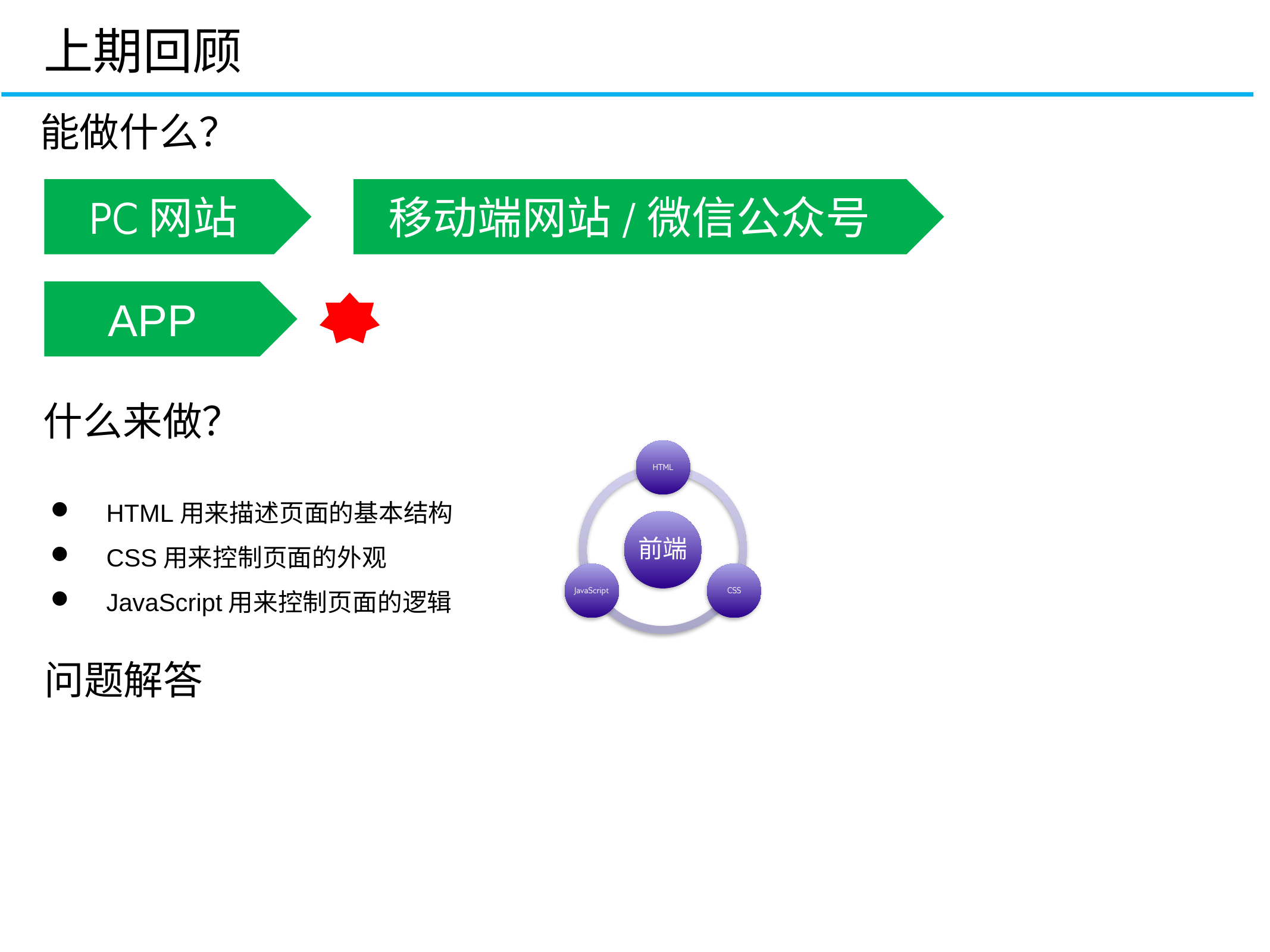

上期回顾

能做什么？

PC网站
移动端网站/微信公众号

APP

什么来做？
前端
HTML
CSS
JavaScript
HTML用来描述页面的基本结构
CSS用来控制页面的外观
JavaScript用来控制页面的逻辑
问题解答